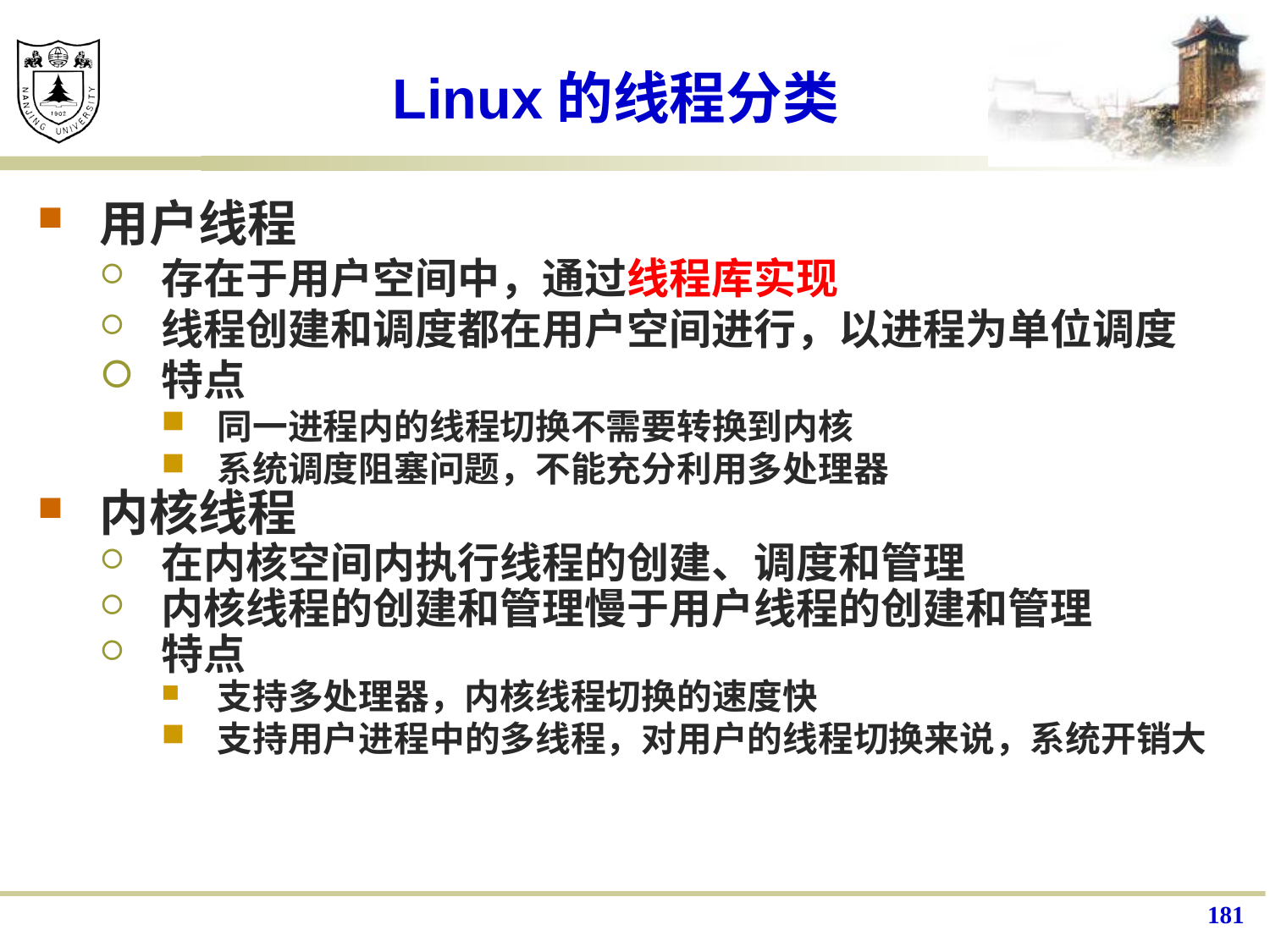

# Linux的线程分类
用户线程
存在于用户空间中，通过线程库实现
线程创建和调度都在用户空间进行，以进程为单位调度
特点
同一进程内的线程切换不需要转换到内核
系统调度阻塞问题，不能充分利用多处理器
内核线程
在内核空间内执行线程的创建、调度和管理
内核线程的创建和管理慢于用户线程的创建和管理
特点
支持多处理器，内核线程切换的速度快
支持用户进程中的多线程，对用户的线程切换来说，系统开销大
181